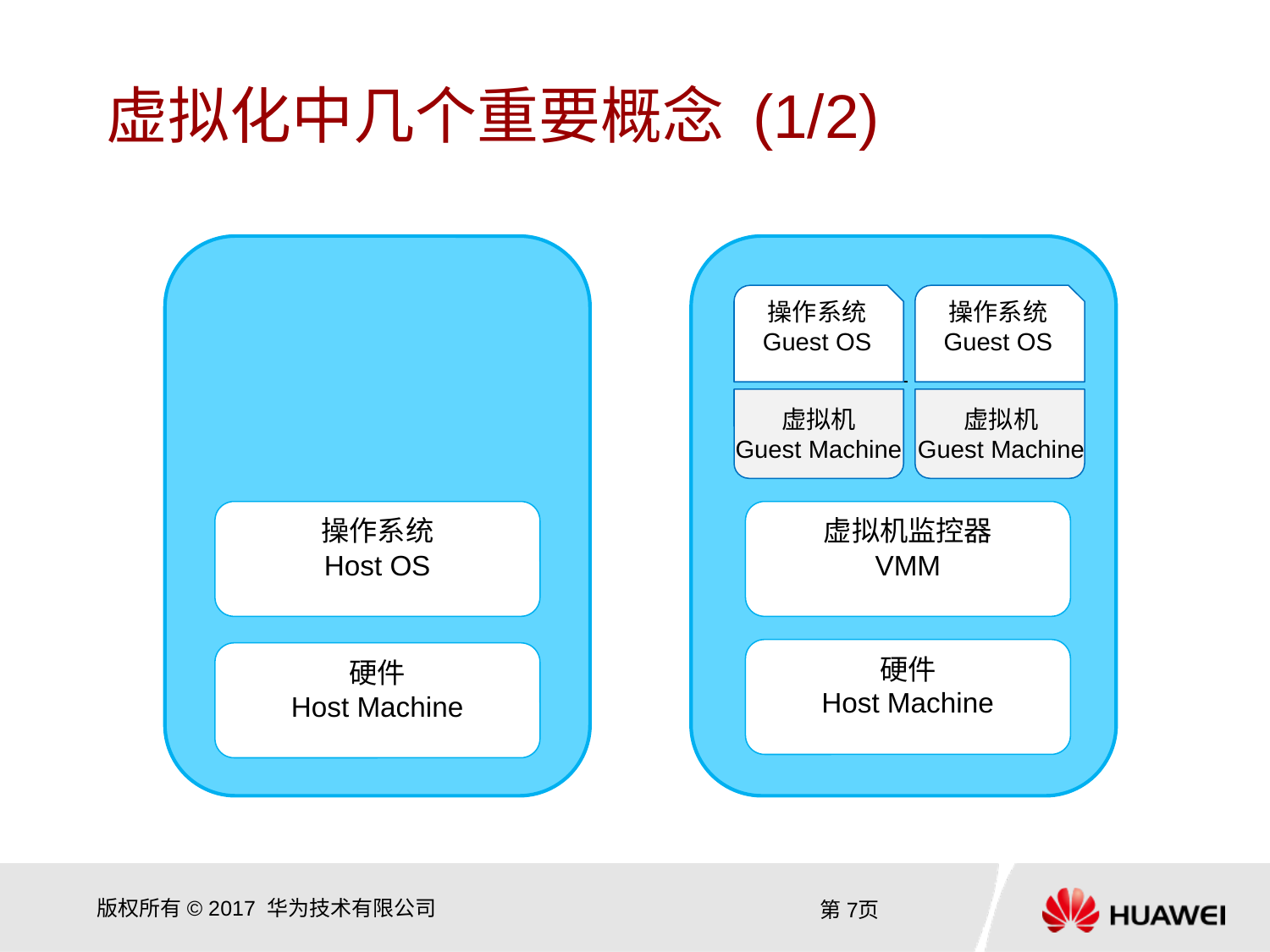

# 虚拟化中几个重要概念 (1/2)

操作系统
Guest OS

虚拟机
Guest Machine
操作系统
Guest OS

虚拟机
Guest Machine
操作系统
Host OS
虚拟机监控器
VMM
硬件
Host Machine
硬件
Host Machine